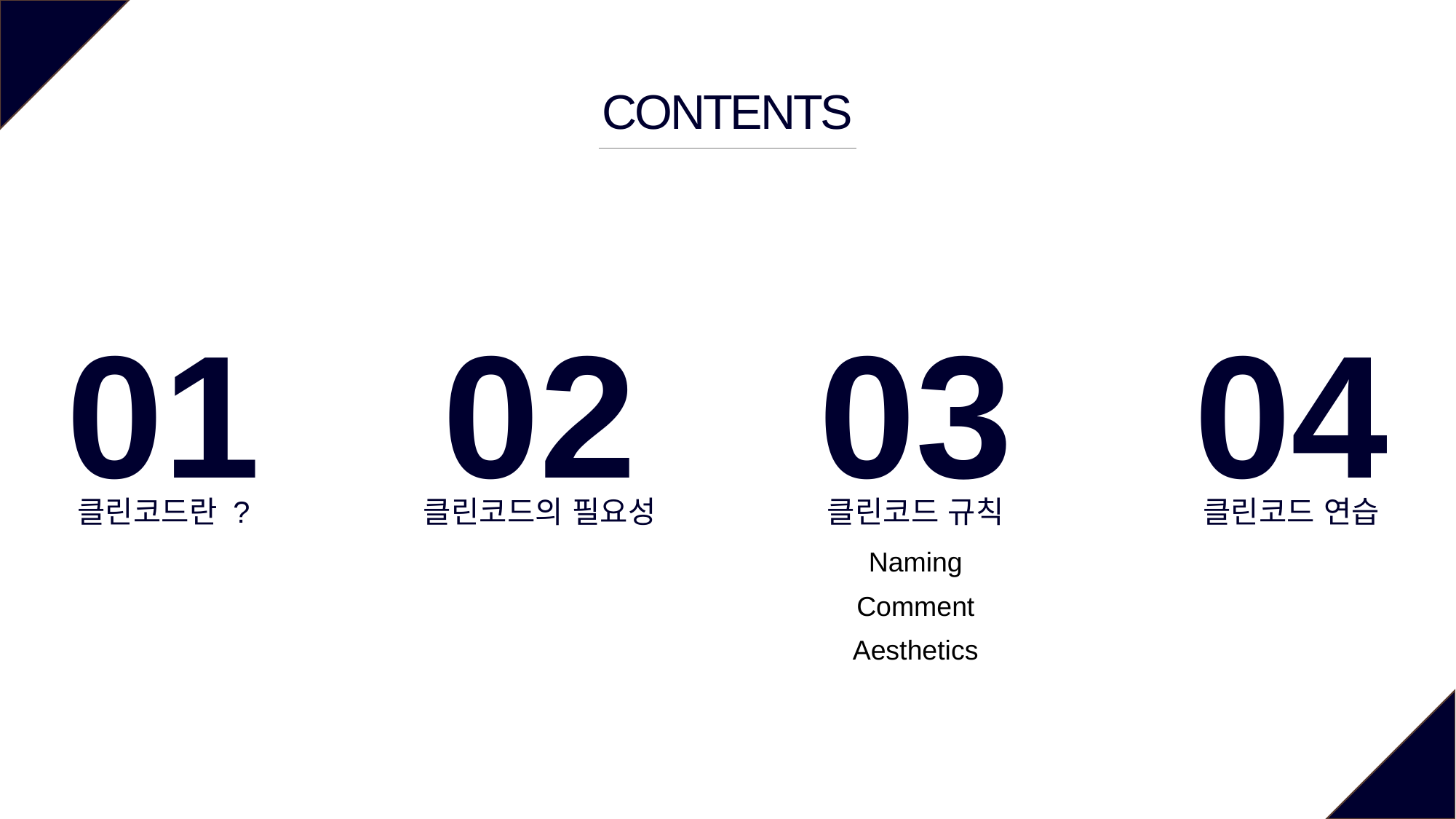

CONTENTS
01
02
03
04
클린코드란 ?
클린코드의 필요성
클린코드 규칙
클린코드 연습
Naming
Comment
Aesthetics